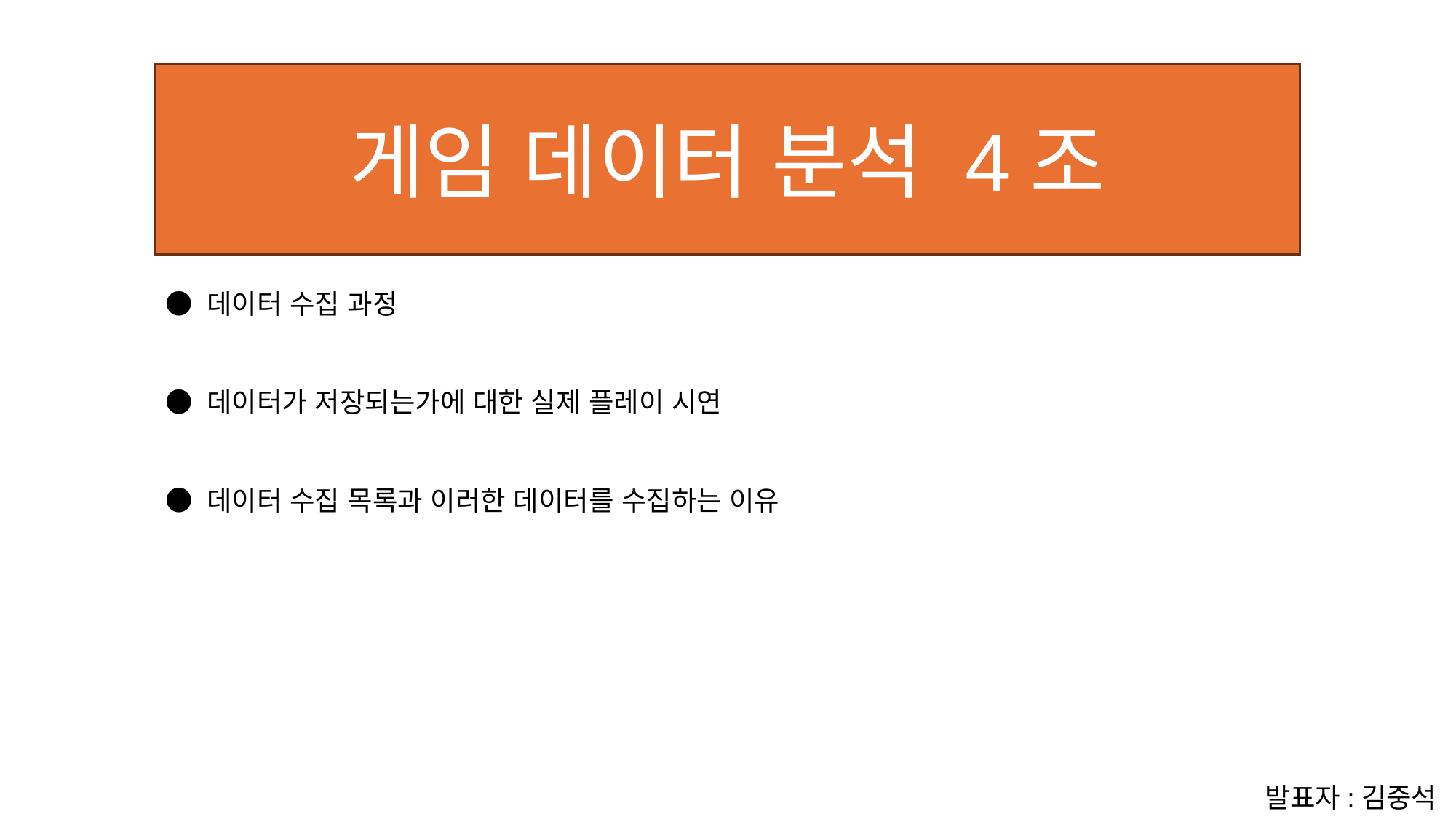

게임 데이터 분석 4조
● 데이터 수집 과정

● 데이터가 저장되는가에 대한 실제 플레이 시연

● 데이터 수집 목록과 이러한 데이터를 수집하는 이유
발표자:김중석